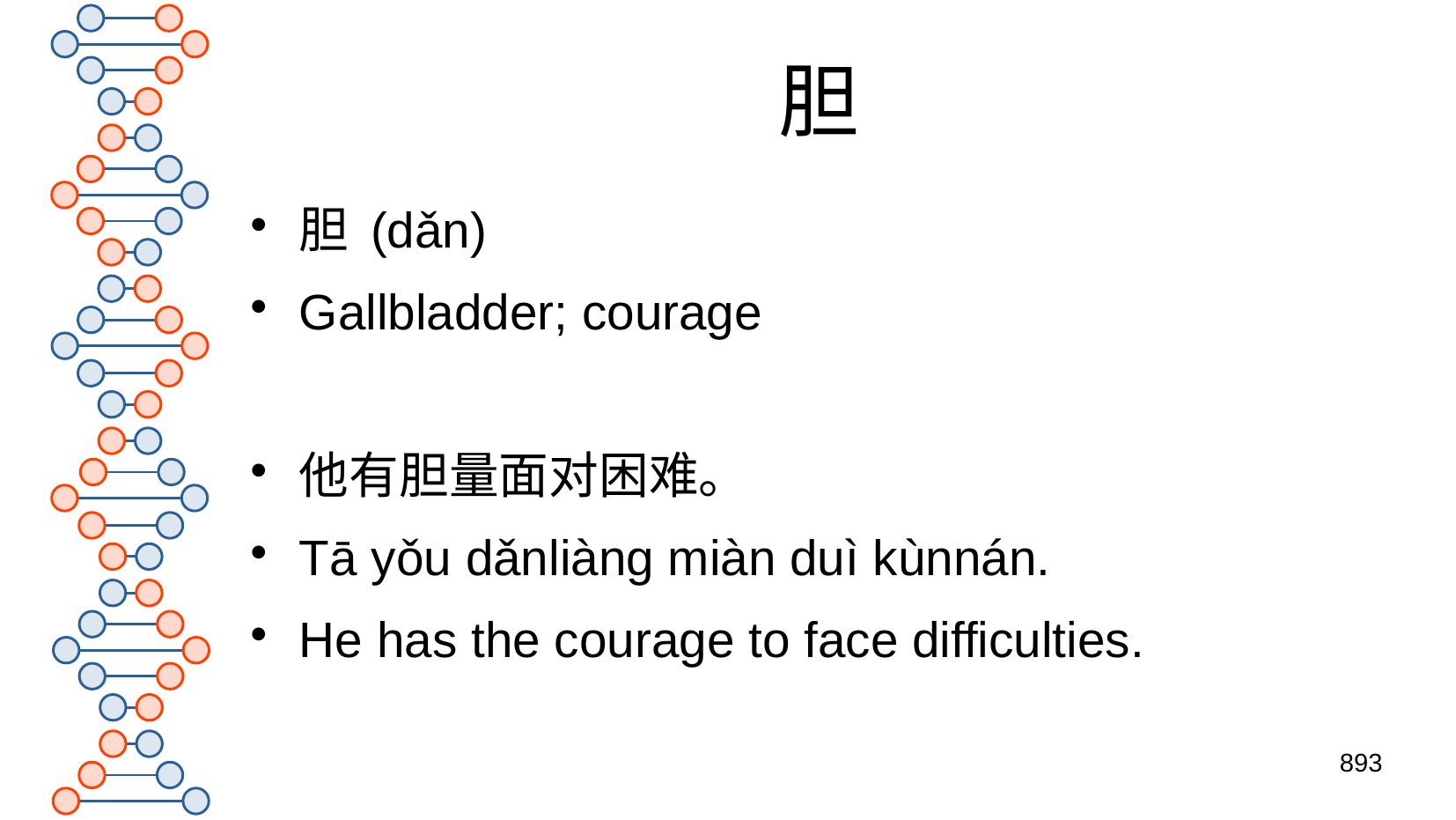

# 胆
胆 (dǎn)
Gallbladder; courage

他有胆量面对困难。
Tā yǒu dǎnliàng miàn duì kùnnán.
He has the courage to face difficulties.

893